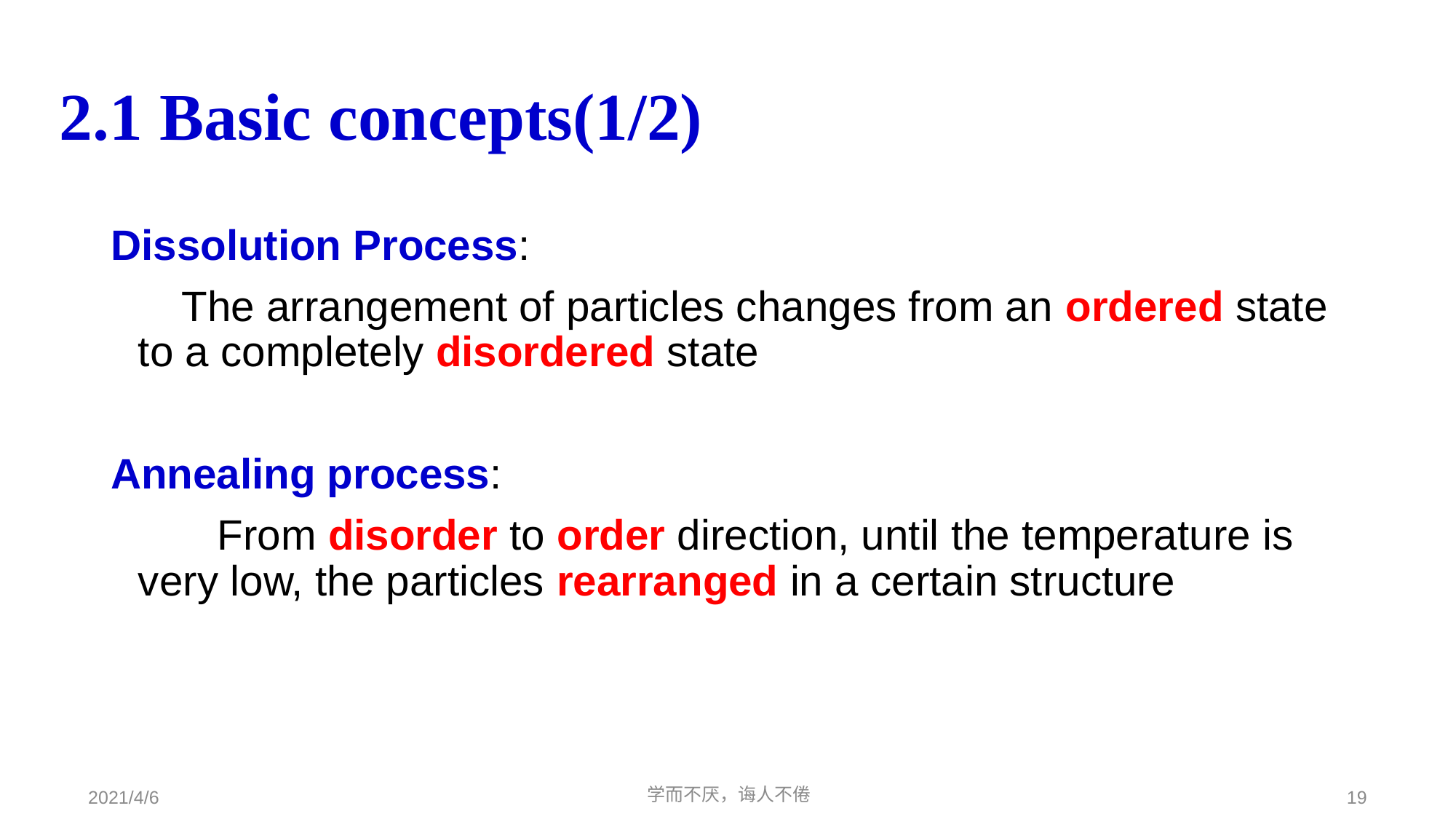

# 2.1 Basic concepts(1/2)
Dissolution Process:
      The arrangement of particles changes from an ordered state to a completely disordered state

Annealing process:
         From disorder to order direction, until the temperature is very low, the particles rearranged in a certain structure
学而不厌，诲人不倦
19
2021/4/6